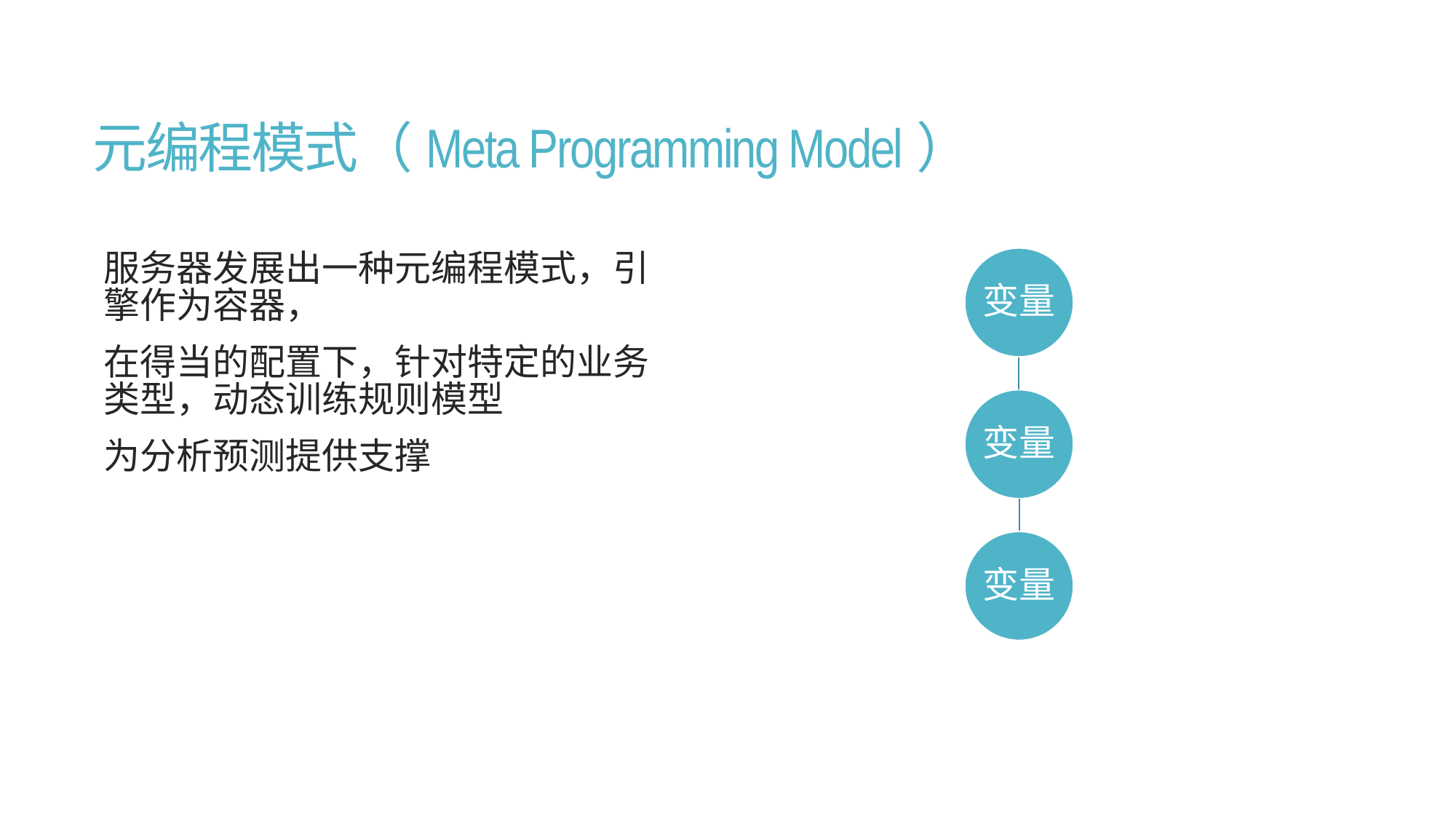

# 元编程模式（Meta Programming Model）
服务器发展出一种元编程模式，引擎作为容器，
在得当的配置下，针对特定的业务类型，动态训练规则模型
为分析预测提供支撑
变量

变量

变量